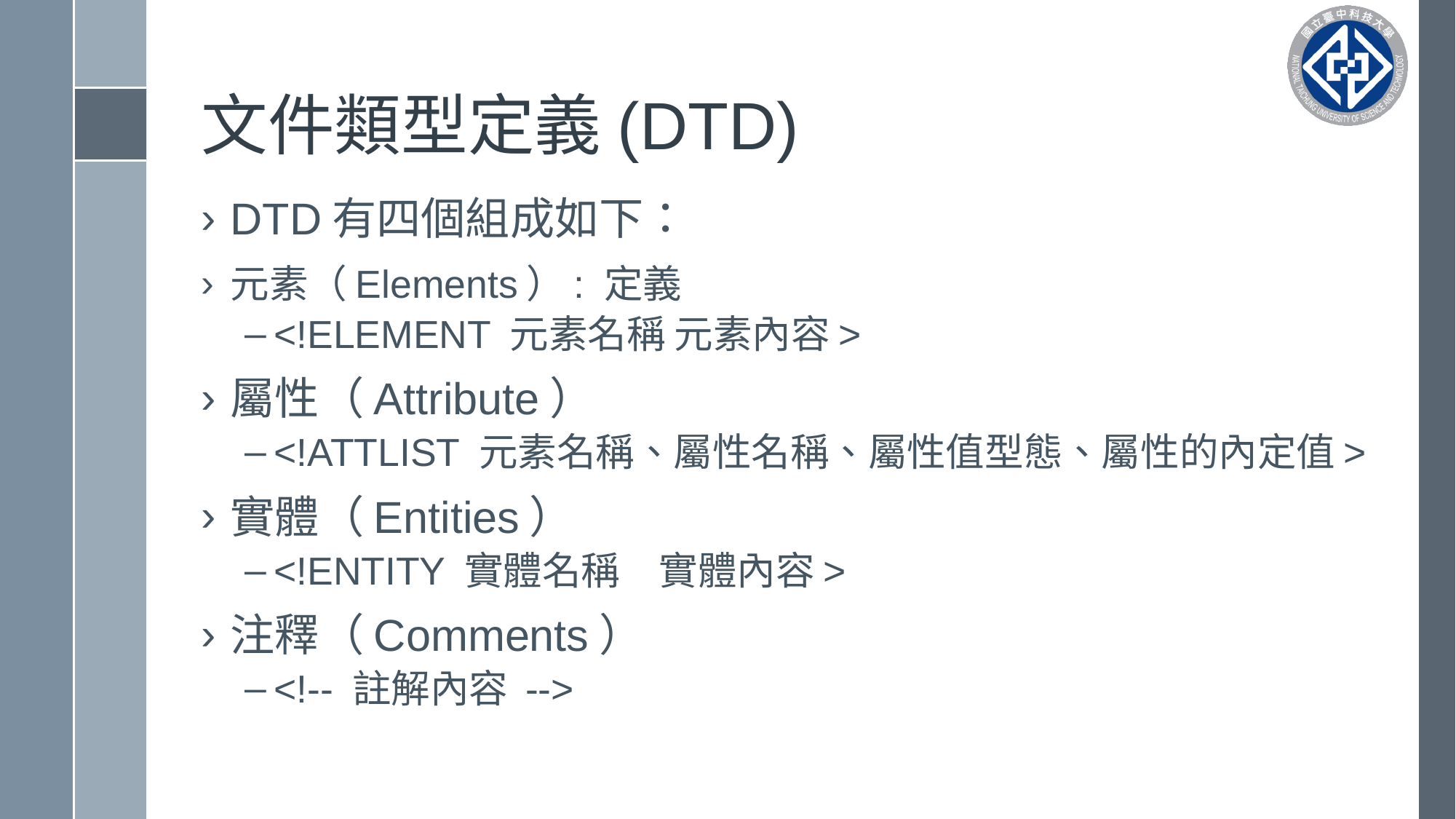

# 文件類型定義(DTD)
DTD有四個組成如下：
元素（Elements）: 定義
<!ELEMENT 元素名稱 元素內容>
屬性（Attribute）
<!ATTLIST 元素名稱、屬性名稱、屬性值型態、屬性的內定值>
實體（Entities）
<!ENTITY 實體名稱　實體內容>
注釋（Comments）
<!-- 註解內容 -->